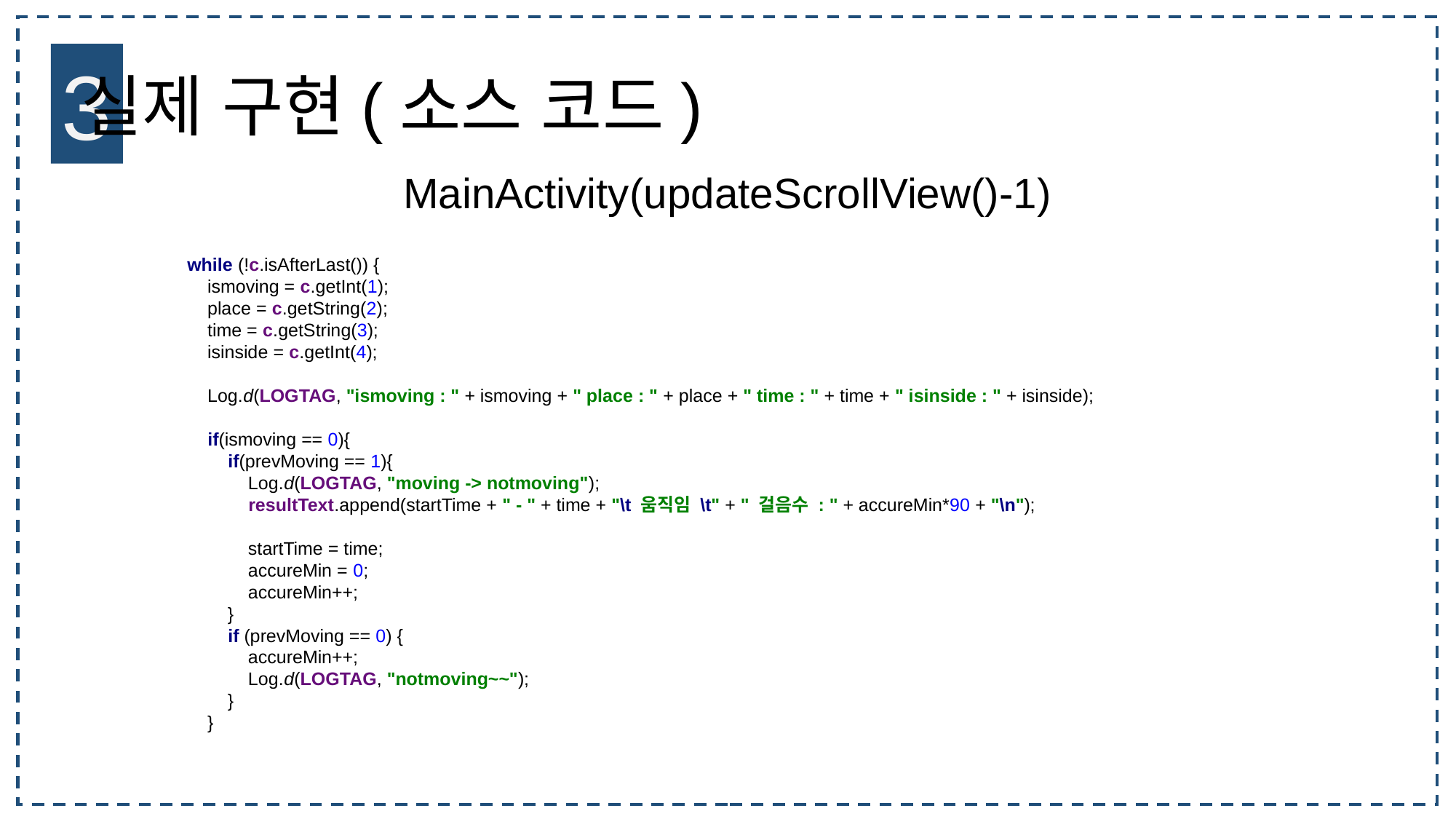

3
실제 구현(소스 코드)
MainActivity(updateScrollView()-1)
while (!c.isAfterLast()) {
    ismoving = c.getInt(1);
    place = c.getString(2);
    time = c.getString(3);
    isinside = c.getInt(4);
    Log.d(LOGTAG, "ismoving : " + ismoving + " place : " + place + " time : " + time + " isinside : " + isinside);
    if(ismoving == 0){
        if(prevMoving == 1){
            Log.d(LOGTAG, "moving -> notmoving");
            resultText.append(startTime + " - " + time + "\t 움직임 \t" + " 걸음수 : " + accureMin*90 + "\n");
            startTime = time;
            accureMin = 0;
            accureMin++;
        }
        if (prevMoving == 0) {
            accureMin++;
            Log.d(LOGTAG, "notmoving~~");
        }
    }